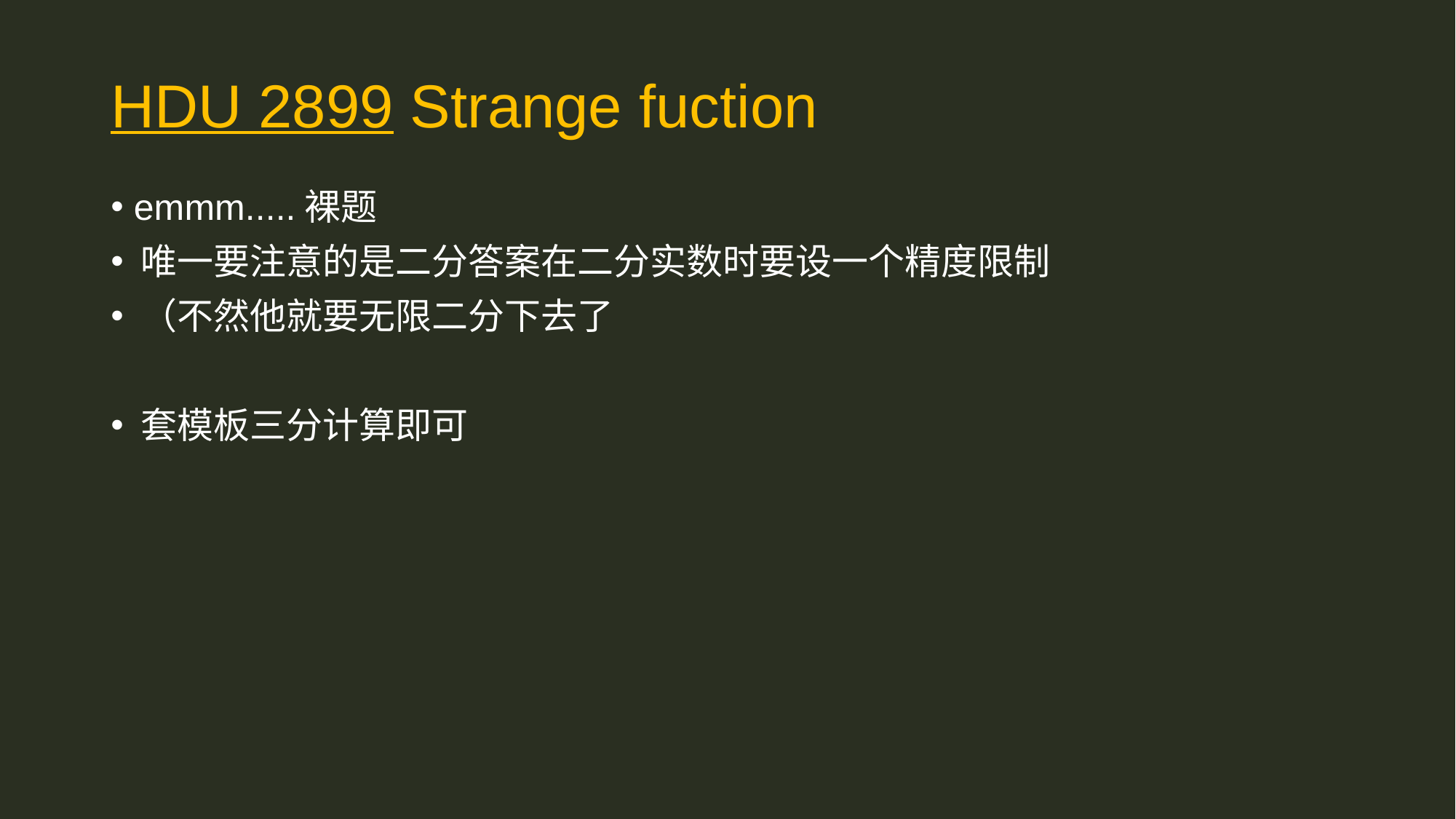

# HDU 2899 Strange fuction
 emmm.....裸题
 唯一要注意的是二分答案在二分实数时要设一个精度限制
 （不然他就要无限二分下去了

 套模板三分计算即可